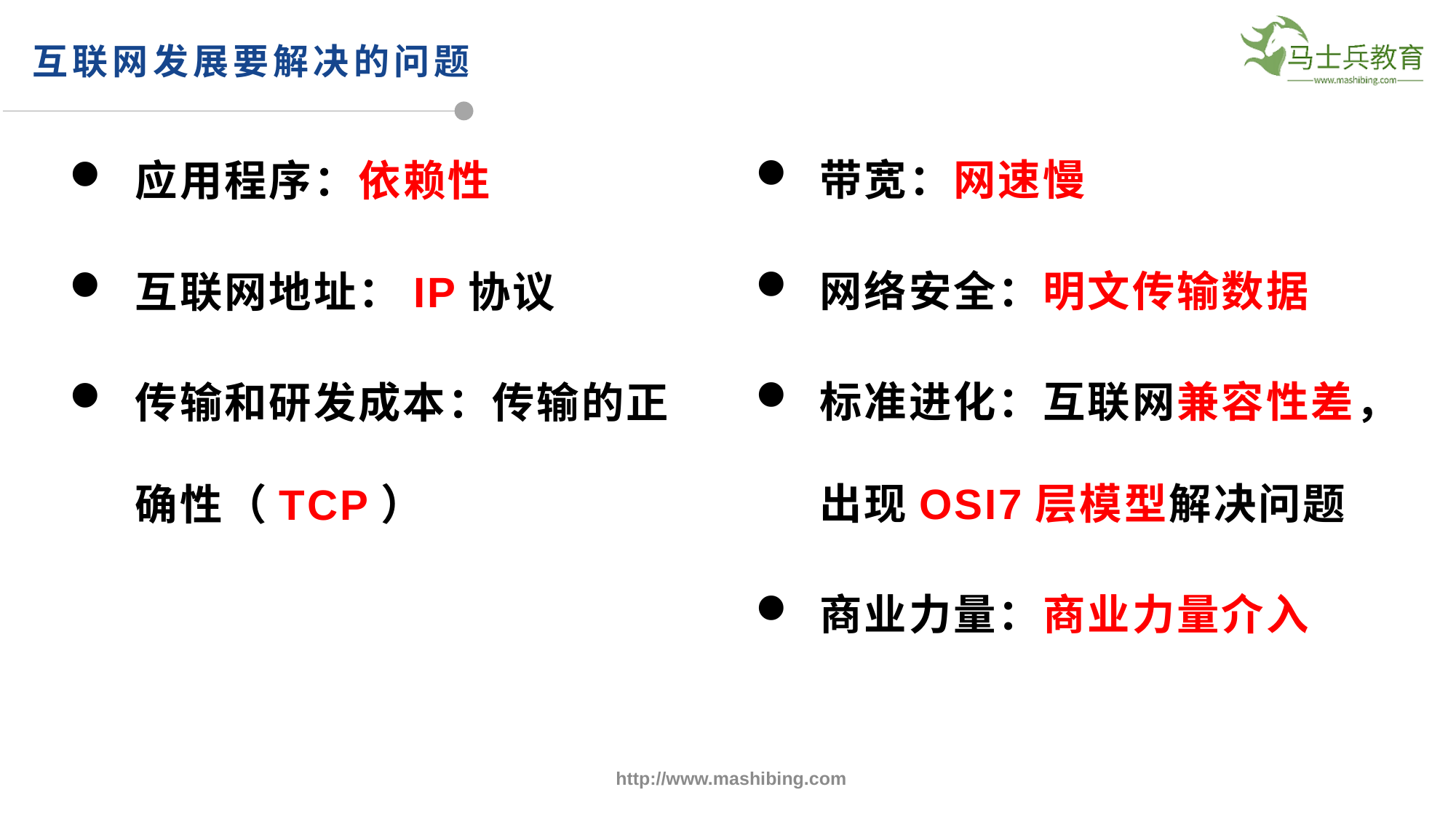

# 互联网发展要解决的问题
带宽：网速慢
网络安全：明文传输数据
标准进化：互联网兼容性差，出现OSI7层模型解决问题
商业力量：商业力量介入
应用程序：依赖性
互联网地址：IP协议
传输和研发成本：传输的正确性（TCP）